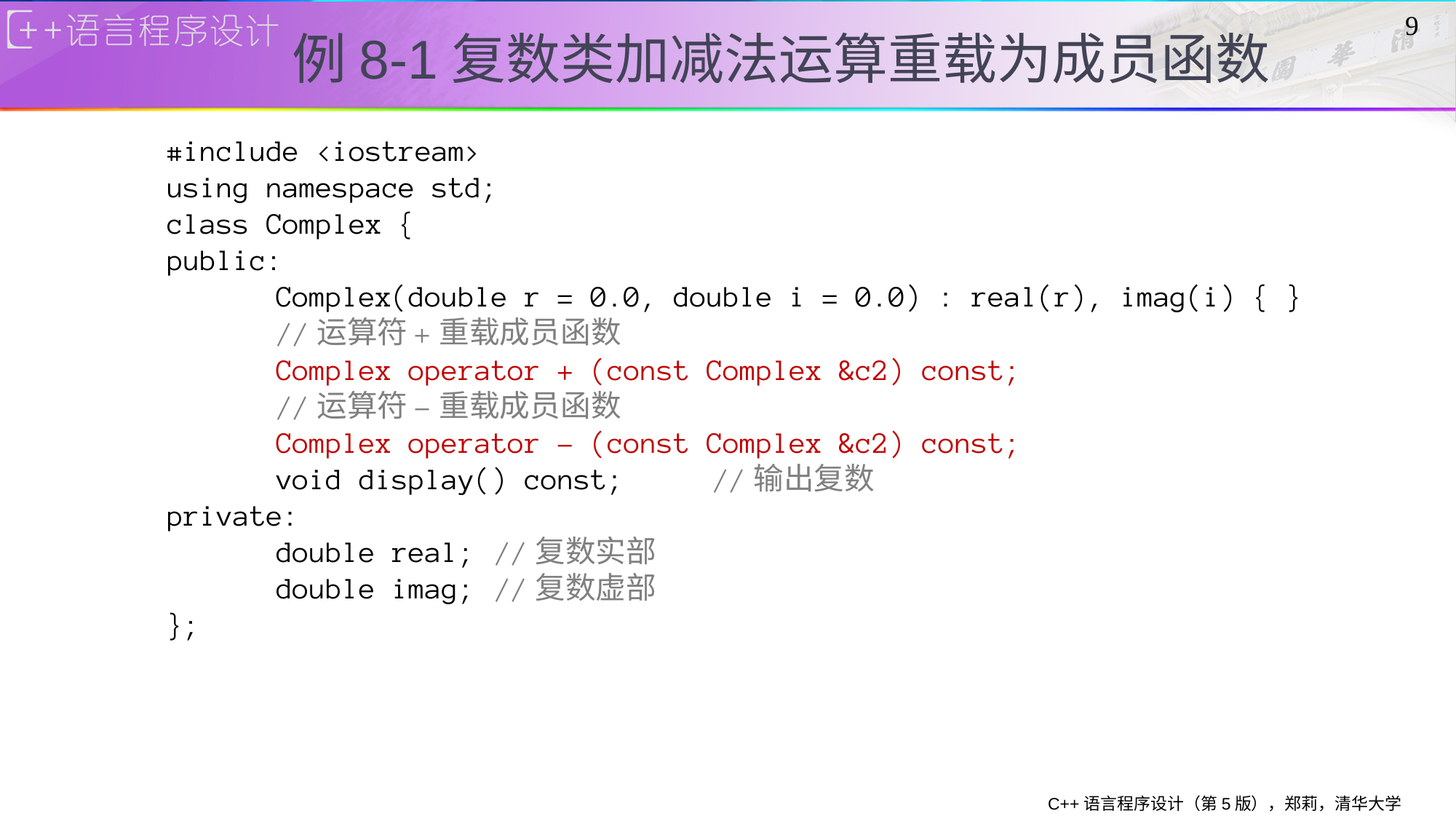

9
# 例8-1复数类加减法运算重载为成员函数
#include <iostream>
using namespace std;
class Complex {
public:
	Complex(double r = 0.0, double i = 0.0) : real(r), imag(i) { }
	//运算符+重载成员函数
	Complex operator + (const Complex &c2) const;
	//运算符-重载成员函数
	Complex operator - (const Complex &c2) const;
	void display() const;	//输出复数
private:
	double real;	//复数实部
	double imag;	//复数虚部
};